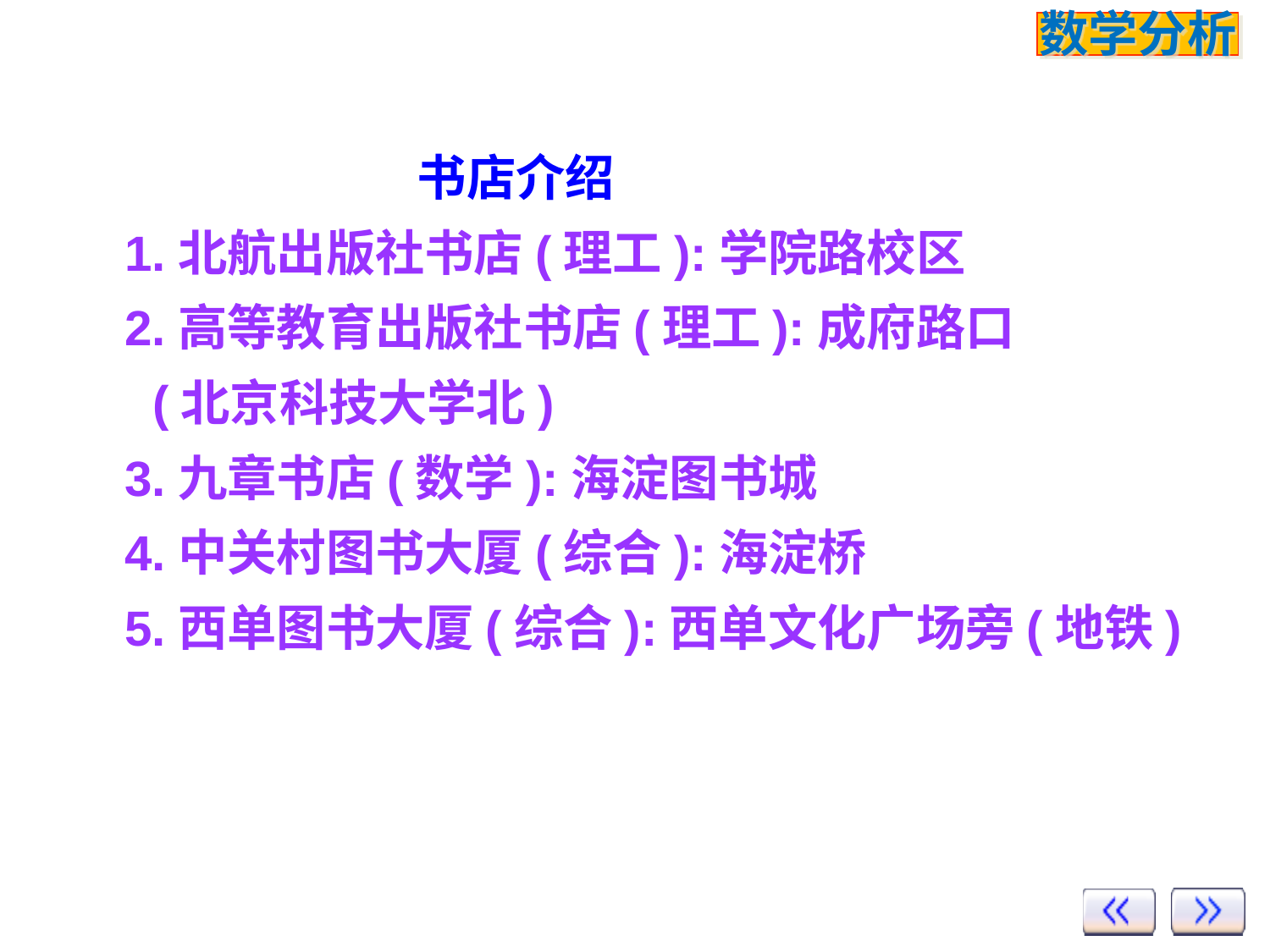

书店介绍
1.北航出版社书店(理工):学院路校区
2.高等教育出版社书店(理工):成府路口
  (北京科技大学北)
3.九章书店(数学):海淀图书城
4.中关村图书大厦(综合):海淀桥
5.西单图书大厦(综合):西单文化广场旁(地铁)